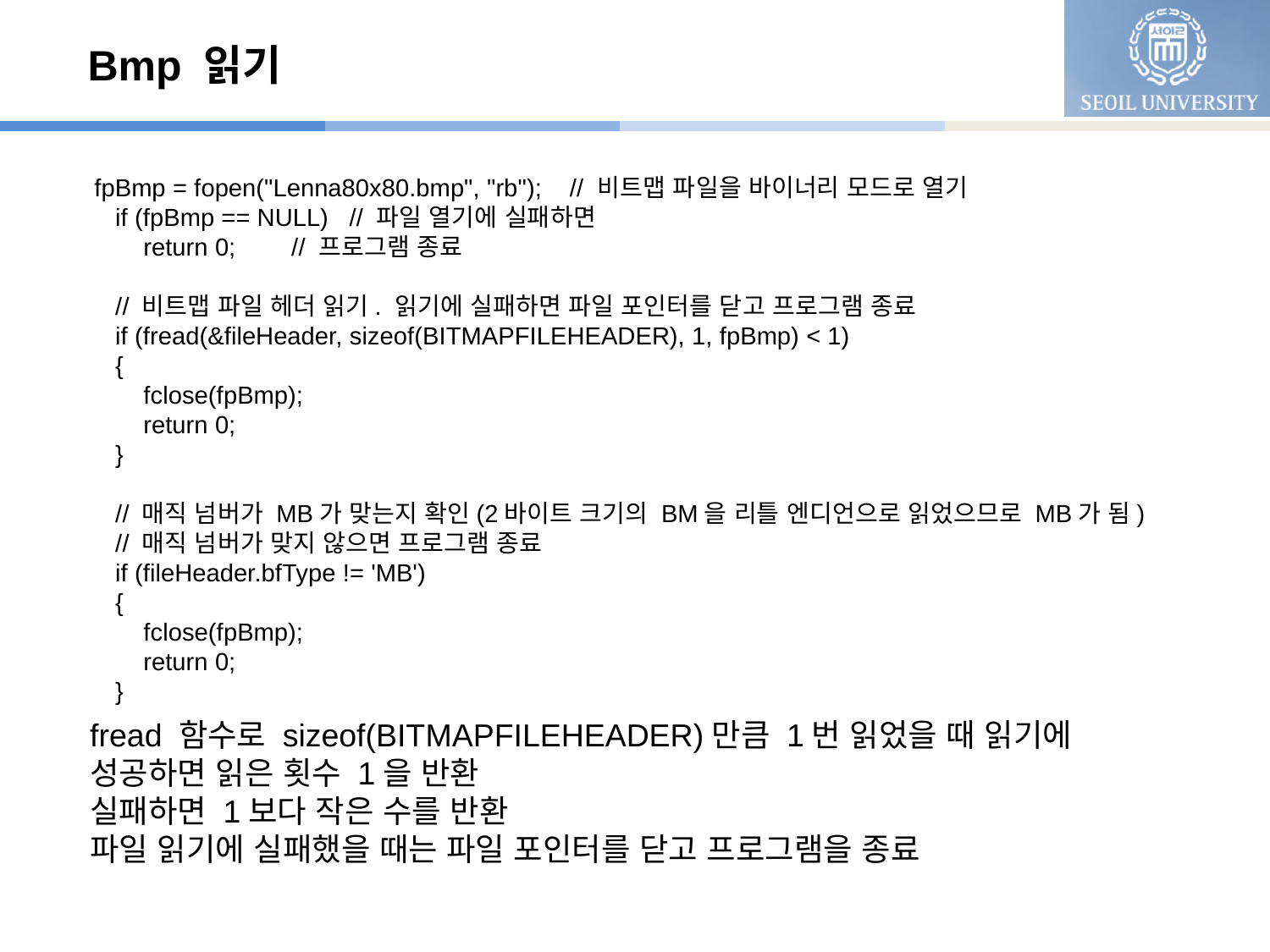

# Bmp 읽기
 fpBmp = fopen("Lenna80x80.bmp", "rb");    // 비트맵 파일을 바이너리 모드로 열기
    if (fpBmp == NULL)   // 파일 열기에 실패하면
        return 0;        // 프로그램 종료

    // 비트맵 파일 헤더 읽기. 읽기에 실패하면 파일 포인터를 닫고 프로그램 종료
    if (fread(&fileHeader, sizeof(BITMAPFILEHEADER), 1, fpBmp) < 1)
    {
        fclose(fpBmp);
        return 0;
    }

    // 매직 넘버가 MB가 맞는지 확인(2바이트 크기의 BM을 리틀 엔디언으로 읽었으므로 MB가 됨)
    // 매직 넘버가 맞지 않으면 프로그램 종료
    if (fileHeader.bfType != 'MB')
    {
        fclose(fpBmp);
        return 0;
    }
fread 함수로 sizeof(BITMAPFILEHEADER)만큼 1번 읽었을 때 읽기에 성공하면 읽은 횟수 1을 반환
실패하면 1보다 작은 수를 반환
파일 읽기에 실패했을 때는 파일 포인터를 닫고 프로그램을 종료